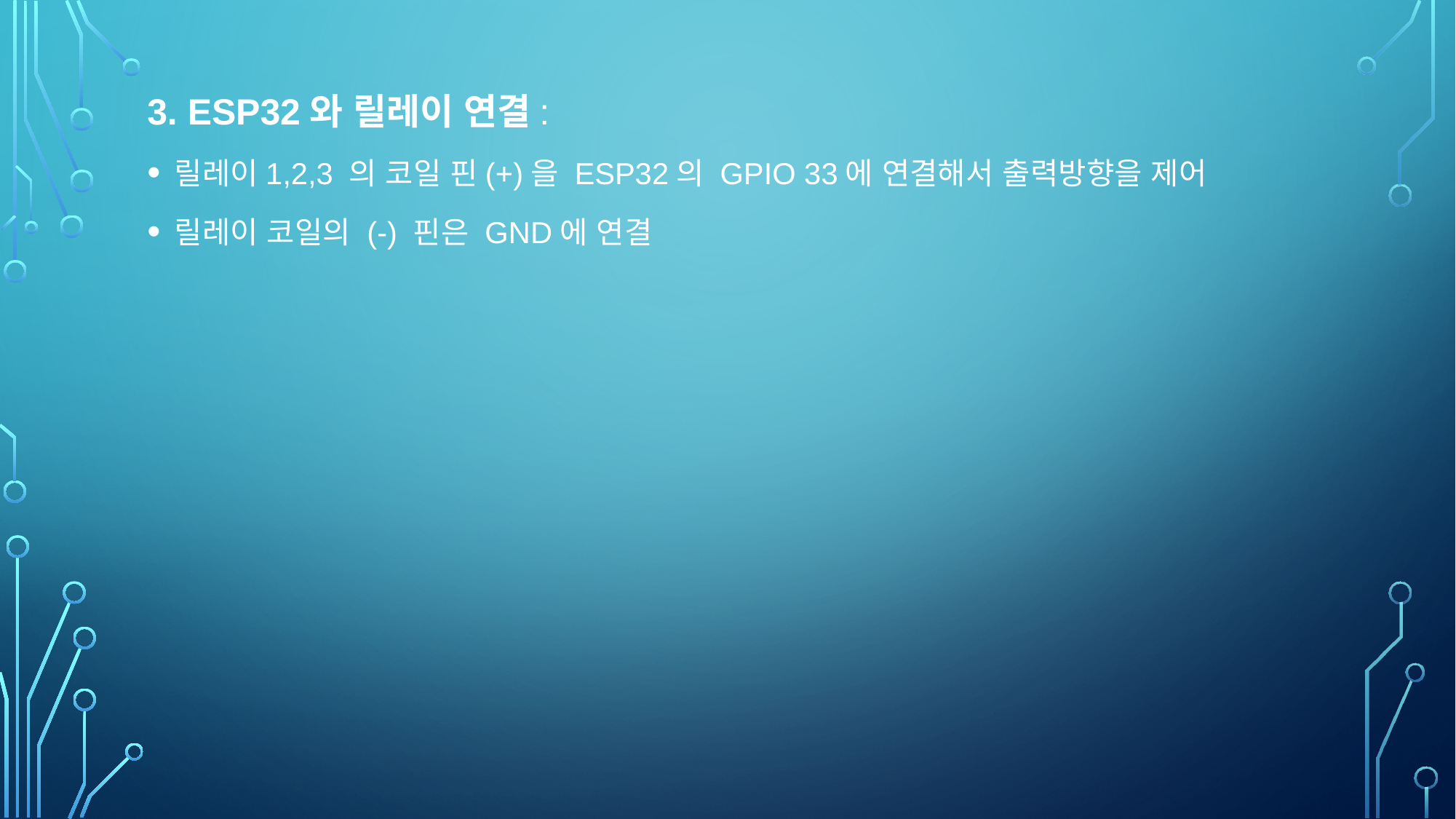

3. ESP32와 릴레이 연결:
릴레이1,2,3 의 코일 핀(+)을 ESP32의 GPIO 33에 연결해서 출력방향을 제어
릴레이 코일의 (-) 핀은 GND에 연결